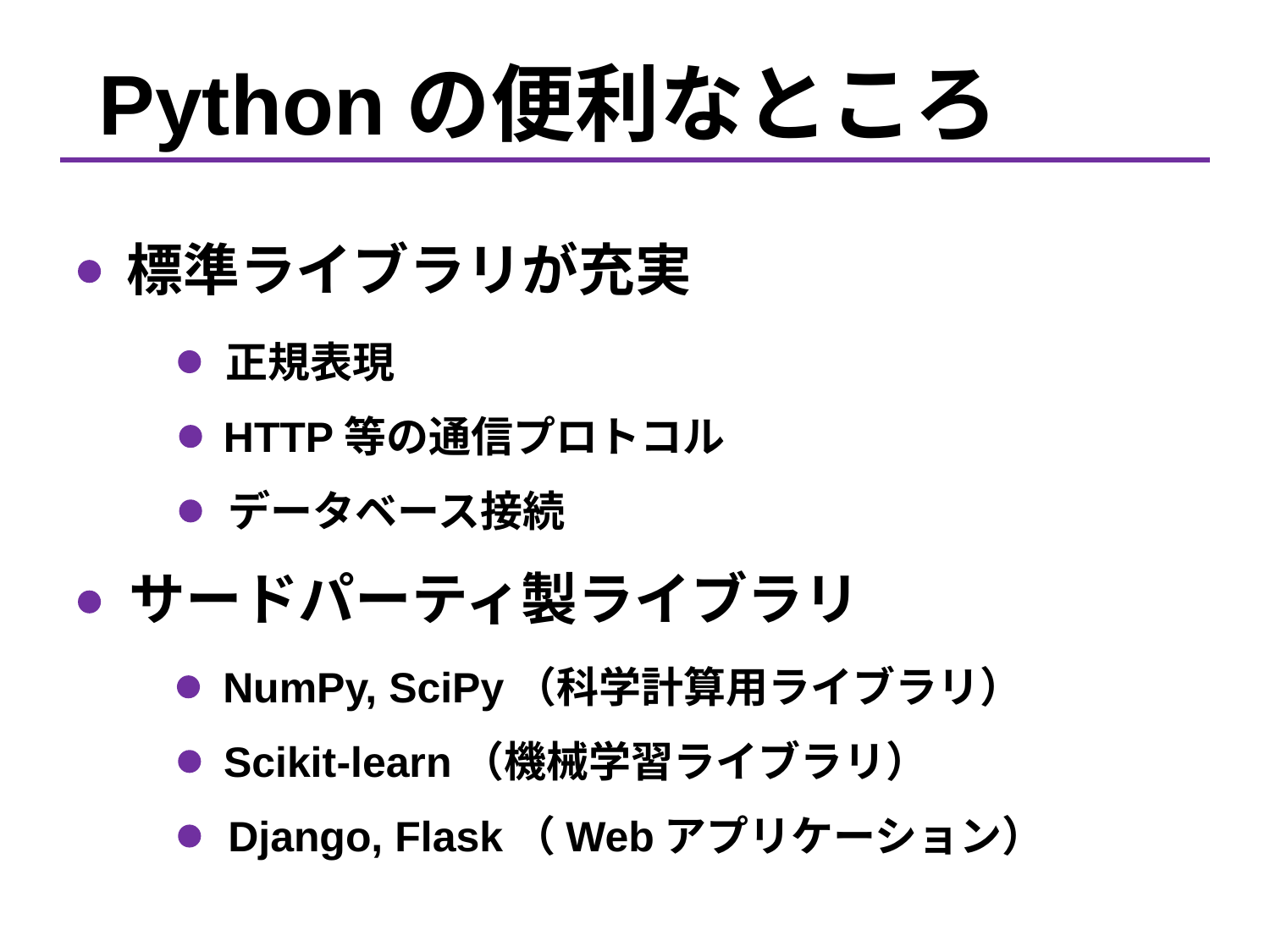

Pythonの便利なところ
標準ライブラリが充実

正規表現

HTTP等の通信プロトコル

データベース接続

サードパーティ製ライブラリ

NumPy, SciPy（科学計算用ライブラリ）

Scikit-learn（機械学習ライブラリ）

Django, Flask（Webアプリケーション）